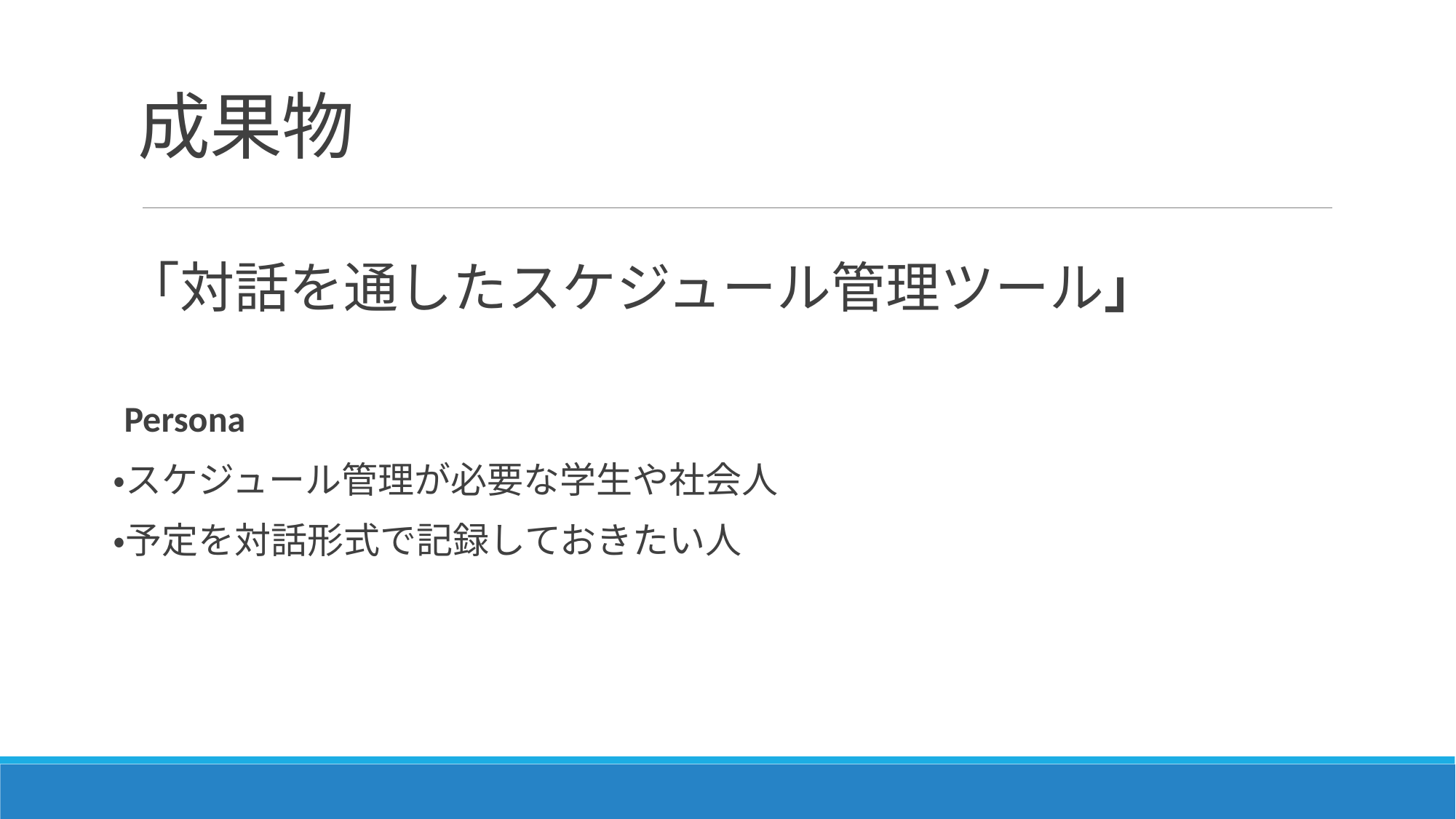

# 成果物
「対話を通したスケジュール管理ツール」

Persona
・スケジュール管理が必要な学生や社会人
・予定を対話形式で記録しておきたい人